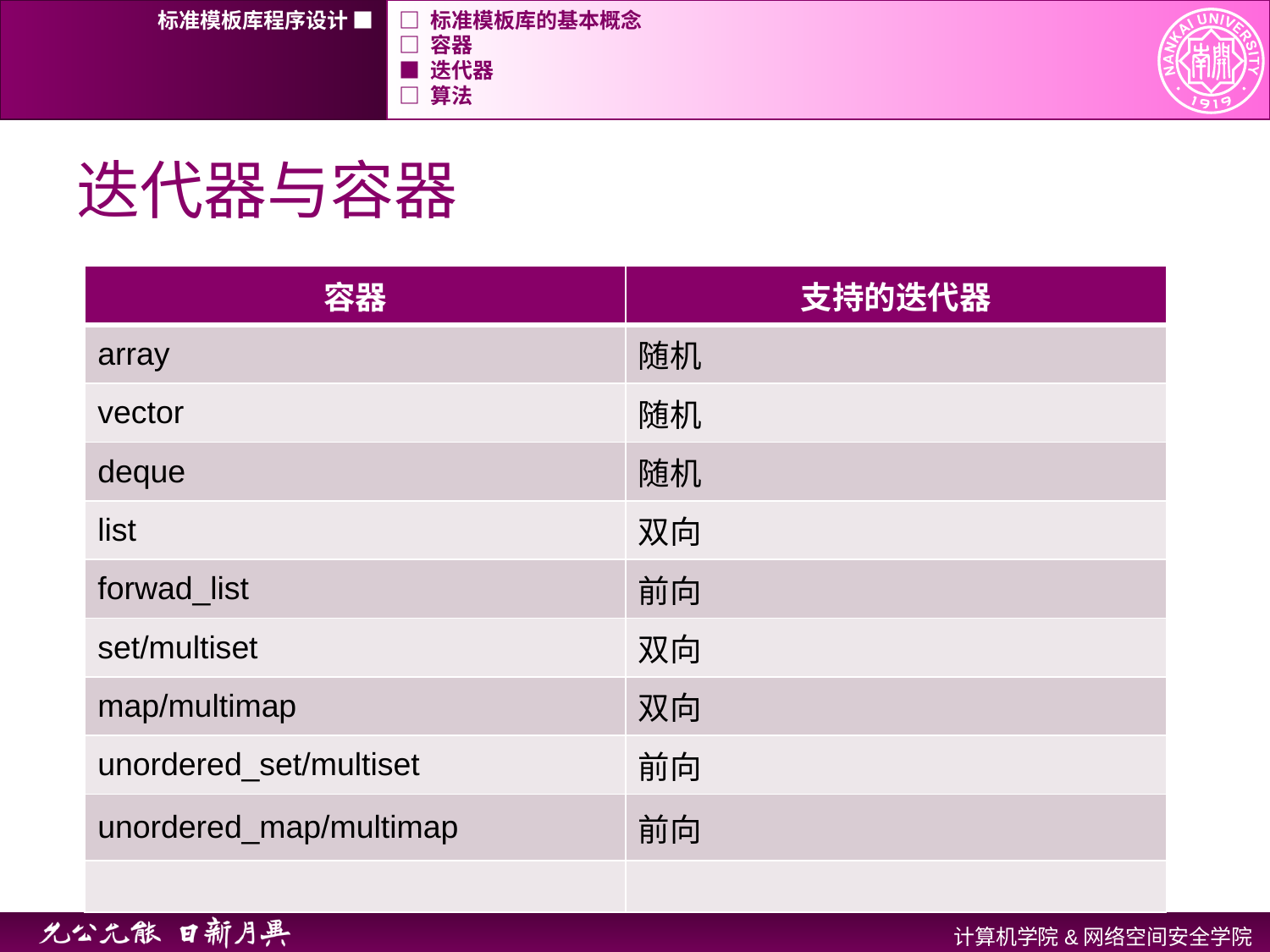

标准模板库程序设计 ■
□ 标准模板库的基本概念

□ 容器

■ 迭代器

□ 算法
# 迭代器与容器
| 容器 | 支持的迭代器 |
| --- | --- |
| array | 随机 |
| vector | 随机 |
| deque | 随机 |
| list | 双向 |
| forwad\_list | 前向 |
| set/multiset | 双向 |
| map/multimap | 双向 |
| unordered\_set/multiset | 前向 |
| unordered\_map/multimap | 前向 |
|  |  |